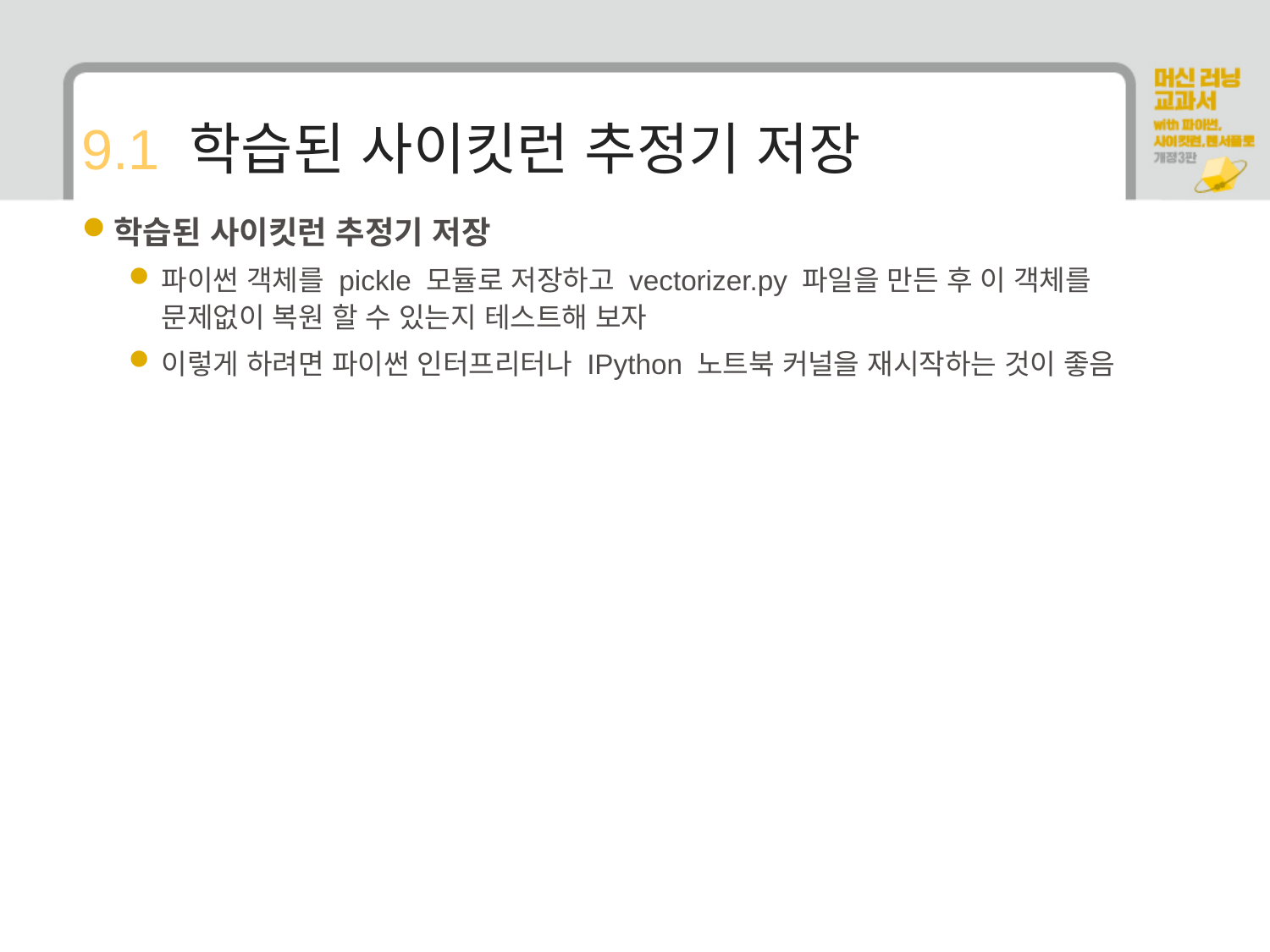

# 9.1 학습된 사이킷런 추정기 저장
학습된 사이킷런 추정기 저장
파이썬 객체를 pickle 모듈로 저장하고 vectorizer.py 파일을 만든 후 이 객체를 문제없이 복원 할 수 있는지 테스트해 보자
이렇게 하려면 파이썬 인터프리터나 IPython 노트북 커널을 재시작하는 것이 좋음